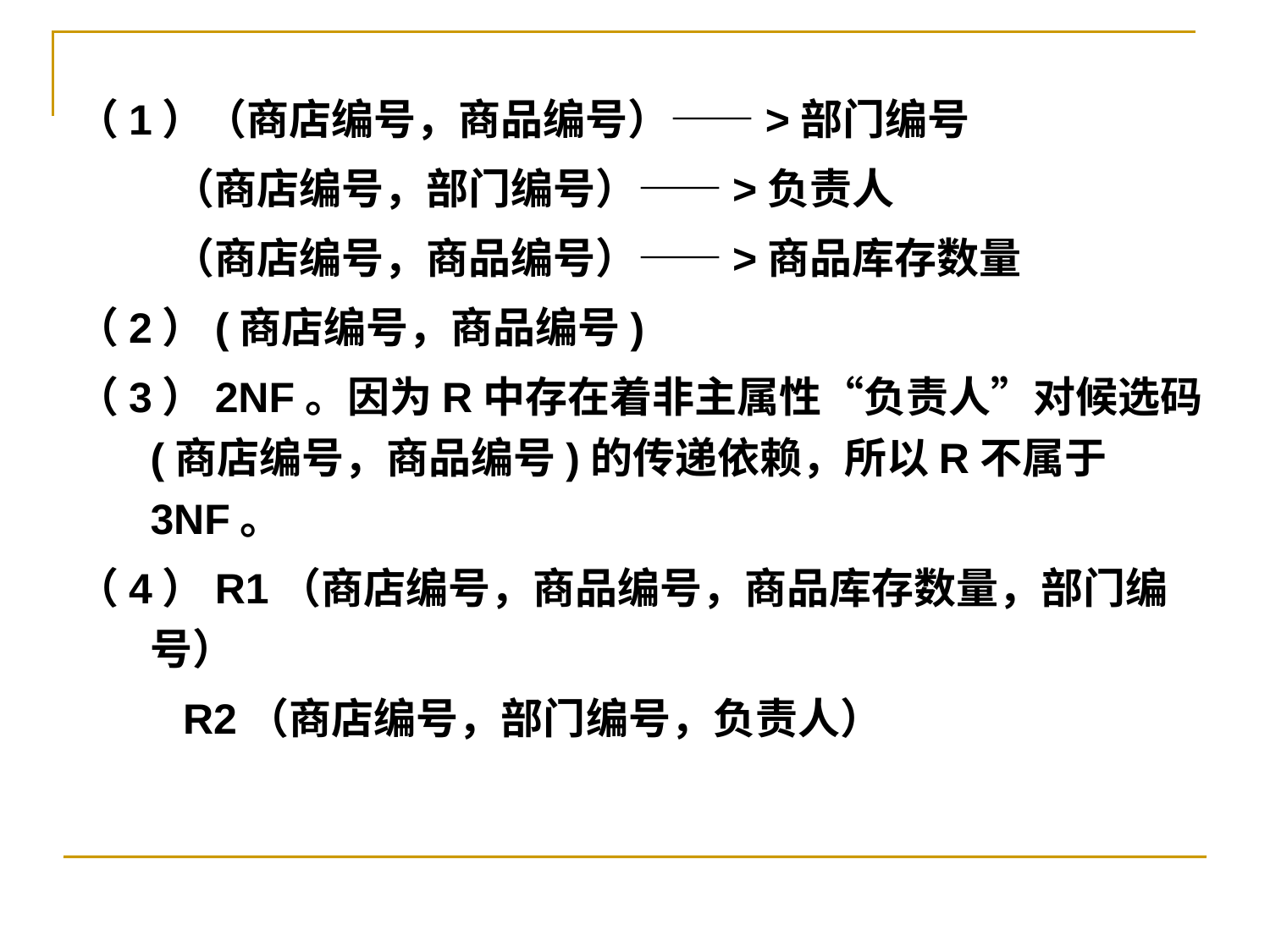

（1）（商店编号，商品编号）――>部门编号
         （商店编号，部门编号）――>负责人
         （商店编号，商品编号）――>商品库存数量
（2）(商店编号，商品编号)
（3）2NF。因为R中存在着非主属性“负责人”对候选码(商店编号，商品编号)的传递依赖，所以R不属于3NF。
（4）R1（商店编号，商品编号，商品库存数量，部门编号）
         R2（商店编号，部门编号，负责人）